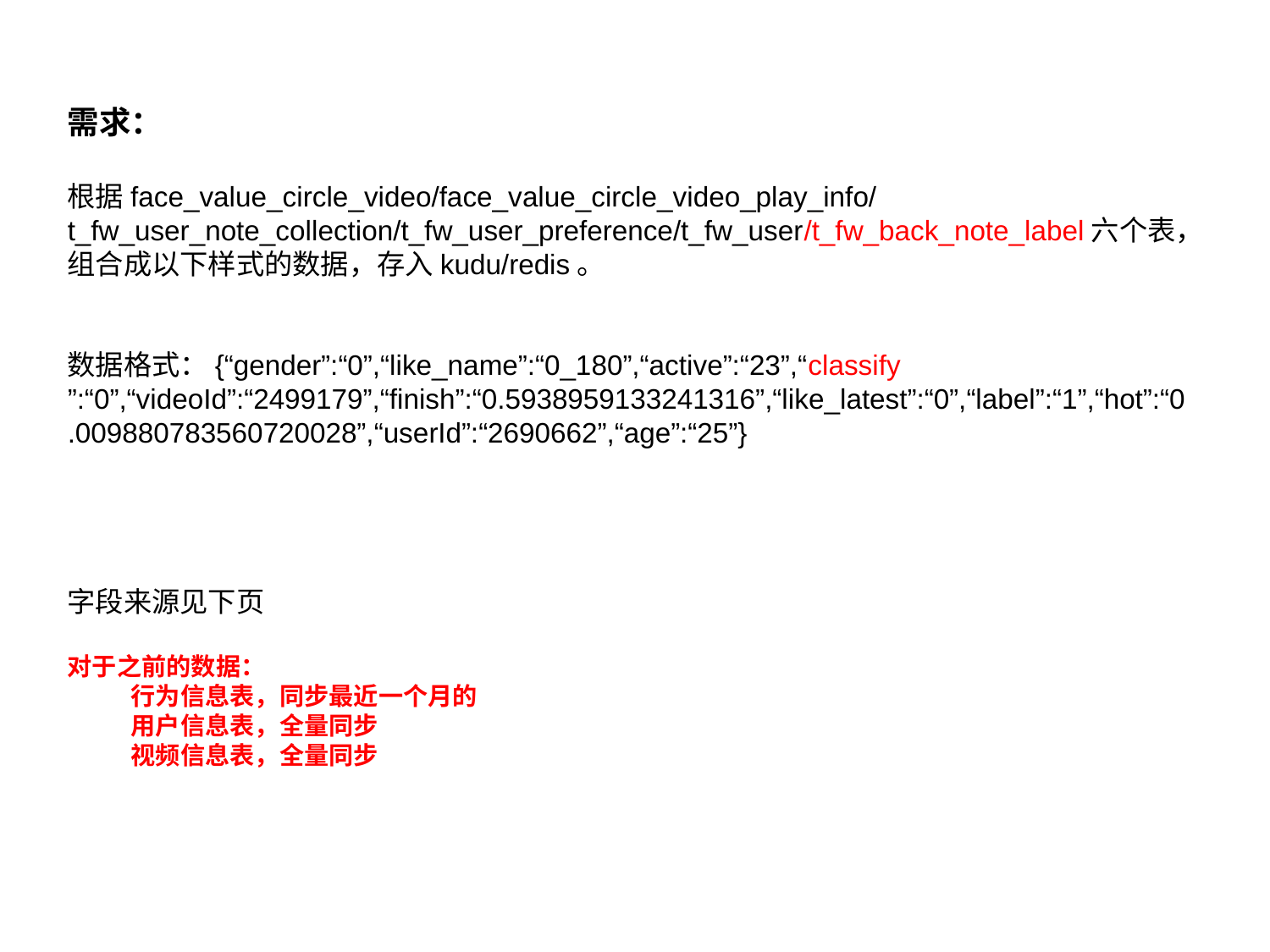

#
需求：
根据face_value_circle_video/face_value_circle_video_play_info/ t_fw_user_note_collection/t_fw_user_preference/t_fw_user/t_fw_back_note_label六个表，组合成以下样式的数据，存入kudu/redis。
数据格式：{“gender”:“0”,“like_name”:“0_180”,“active”:“23”,“classify
”:“0”,“videoId”:“2499179”,“finish”:“0.5938959133241316”,“like_latest”:“0”,“label”:“1”,“hot”:“0.009880783560720028”,“userId”:“2690662”,“age”:“25”}
字段来源见下页

对于之前的数据：
行为信息表，同步最近一个月的
用户信息表，全量同步
视频信息表，全量同步